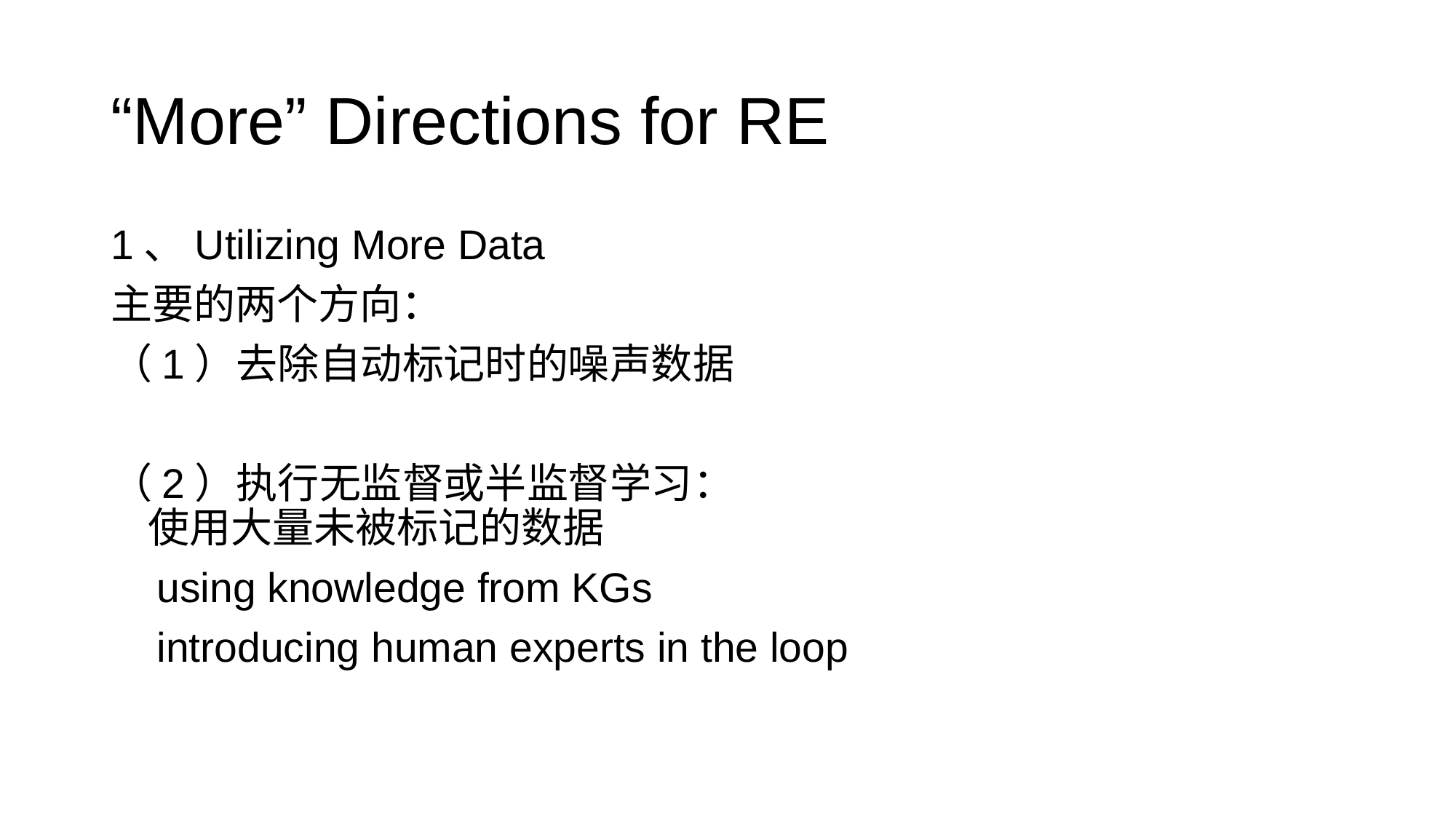

# “More” Directions for RE
1、Utilizing More Data
主要的两个方向：
（1）去除自动标记时的噪声数据

（2）执行无监督或半监督学习：
    使用大量未被标记的数据
    using knowledge from KGs
    introducing human experts in the loop